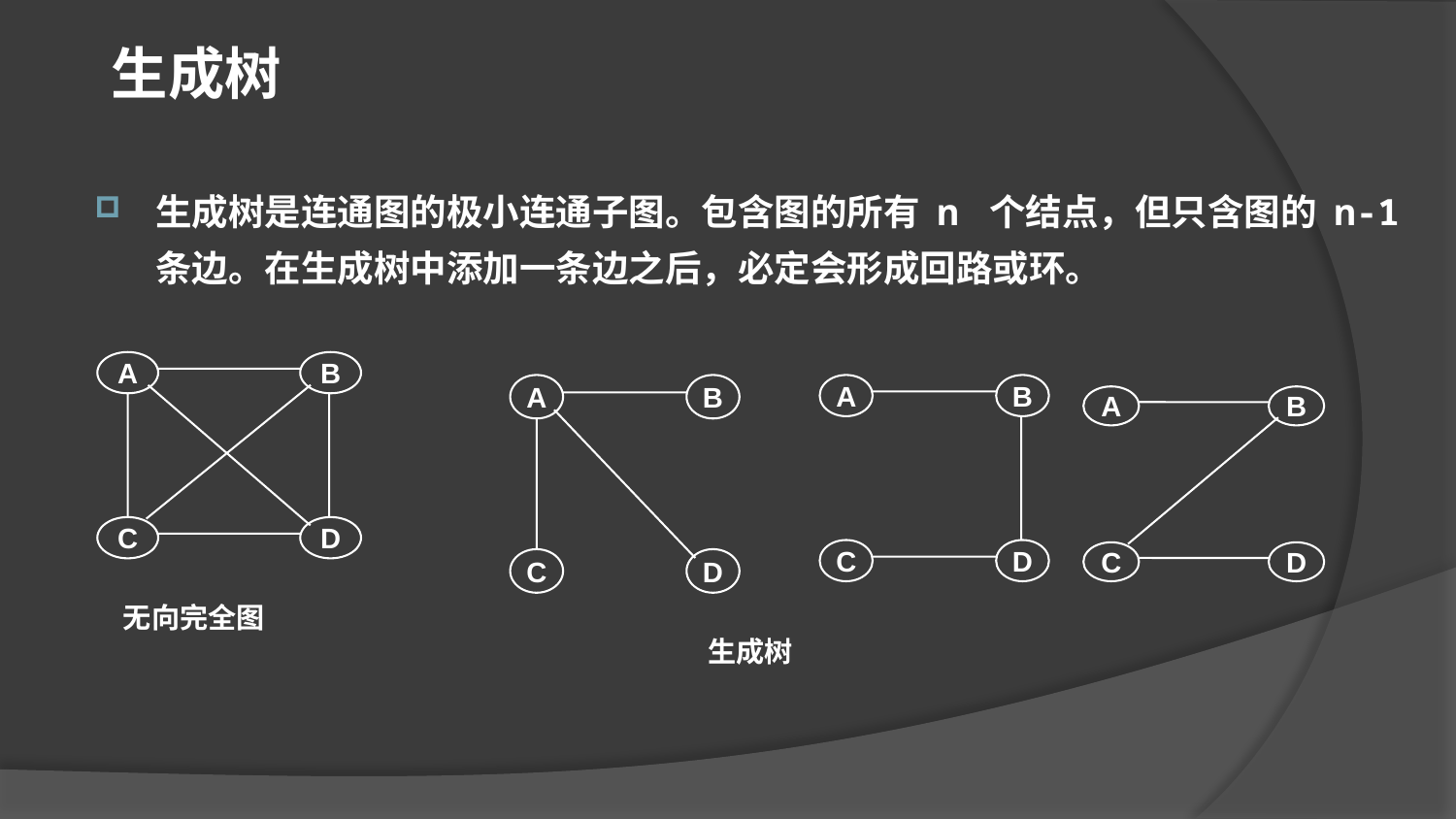

生成树
生成树是连通图的极小连通子图。包含图的所有 n 个结点，但只含图的 n-1 条边。在生成树中添加一条边之后，必定会形成回路或环。
A
B

C
D

A
B

C
D
A
B

C
D

A
B

C
D

无向完全图
生成树